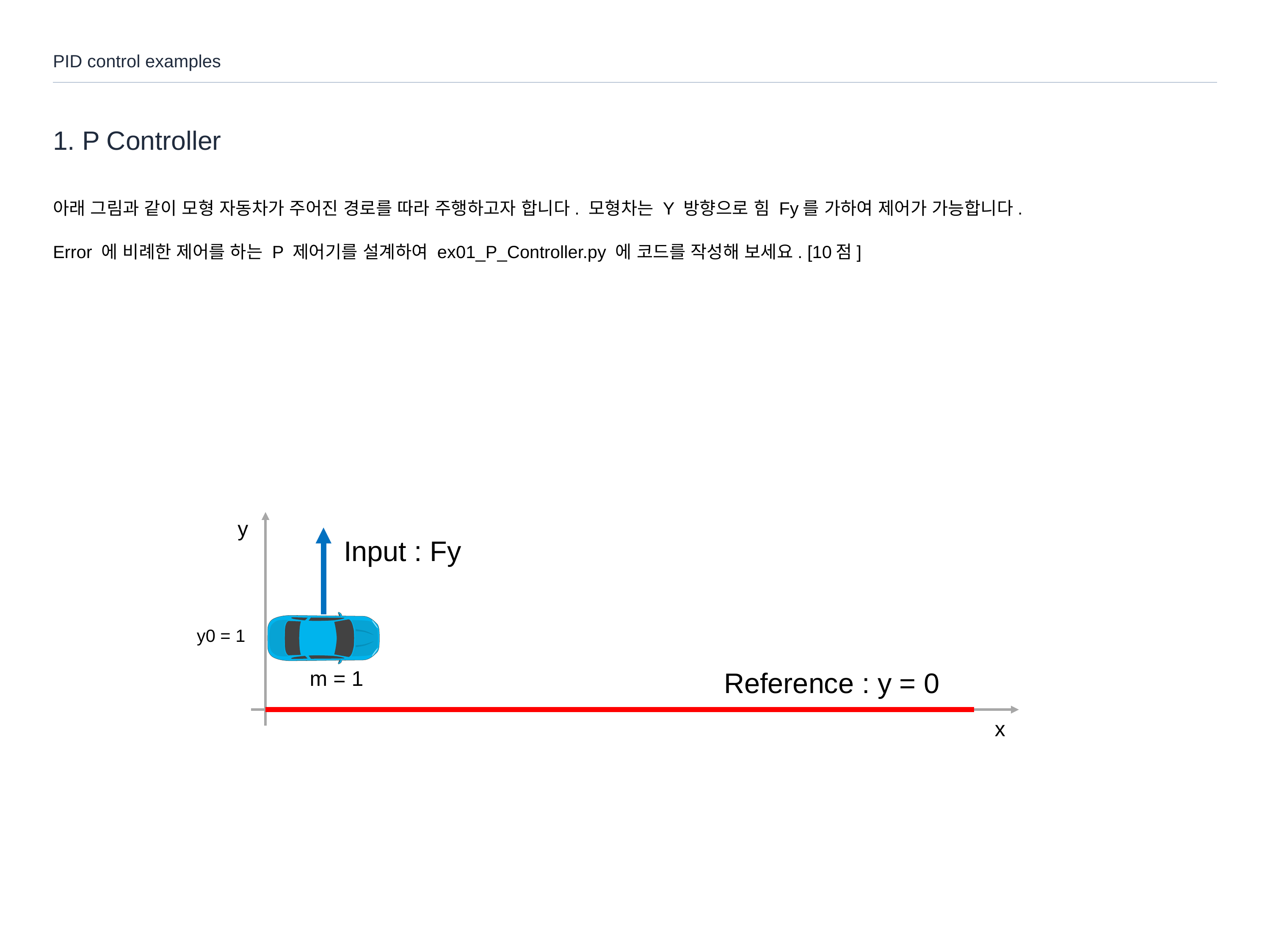

PID control examples
# 1. P Controller
아래 그림과 같이 모형 자동차가 주어진 경로를 따라 주행하고자 합니다. 모형차는 Y 방향으로 힘 Fy를 가하여 제어가 가능합니다.
Error 에 비례한 제어를 하는 P 제어기를 설계하여 ex01_P_Controller.py 에 코드를 작성해 보세요. [10점]

y
Input : Fy

y0 = 1
m = 1
Reference : y = 0
x